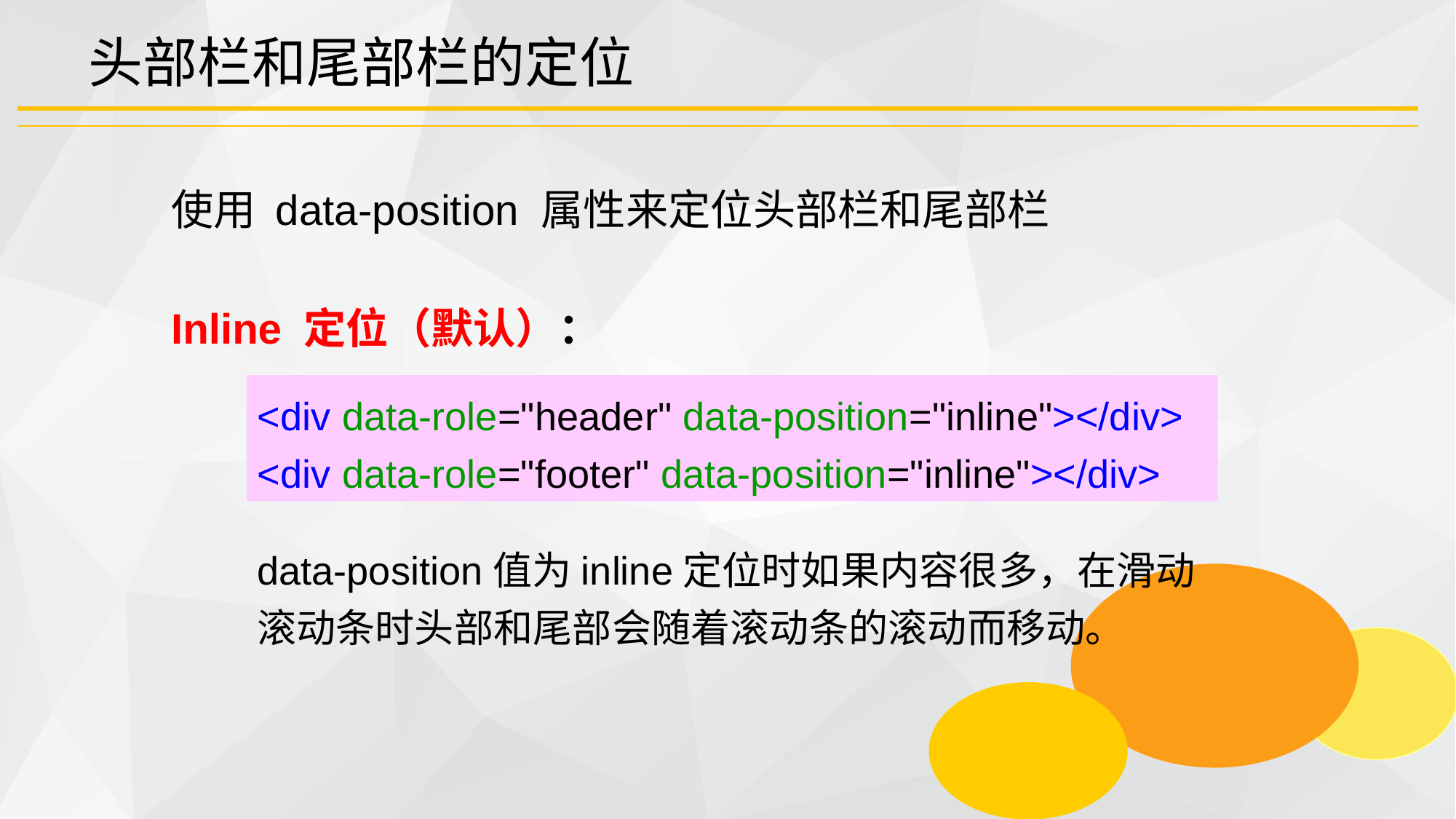

# 头部栏和尾部栏的定位
使用 data-position 属性来定位头部栏和尾部栏

Inline 定位（默认）：

<div data-role="header" data-position="inline"></div>
<div data-role="footer" data-position="inline"></div>
data-position值为inline定位时如果内容很多，在滑动滚动条时头部和尾部会随着滚动条的滚动而移动。